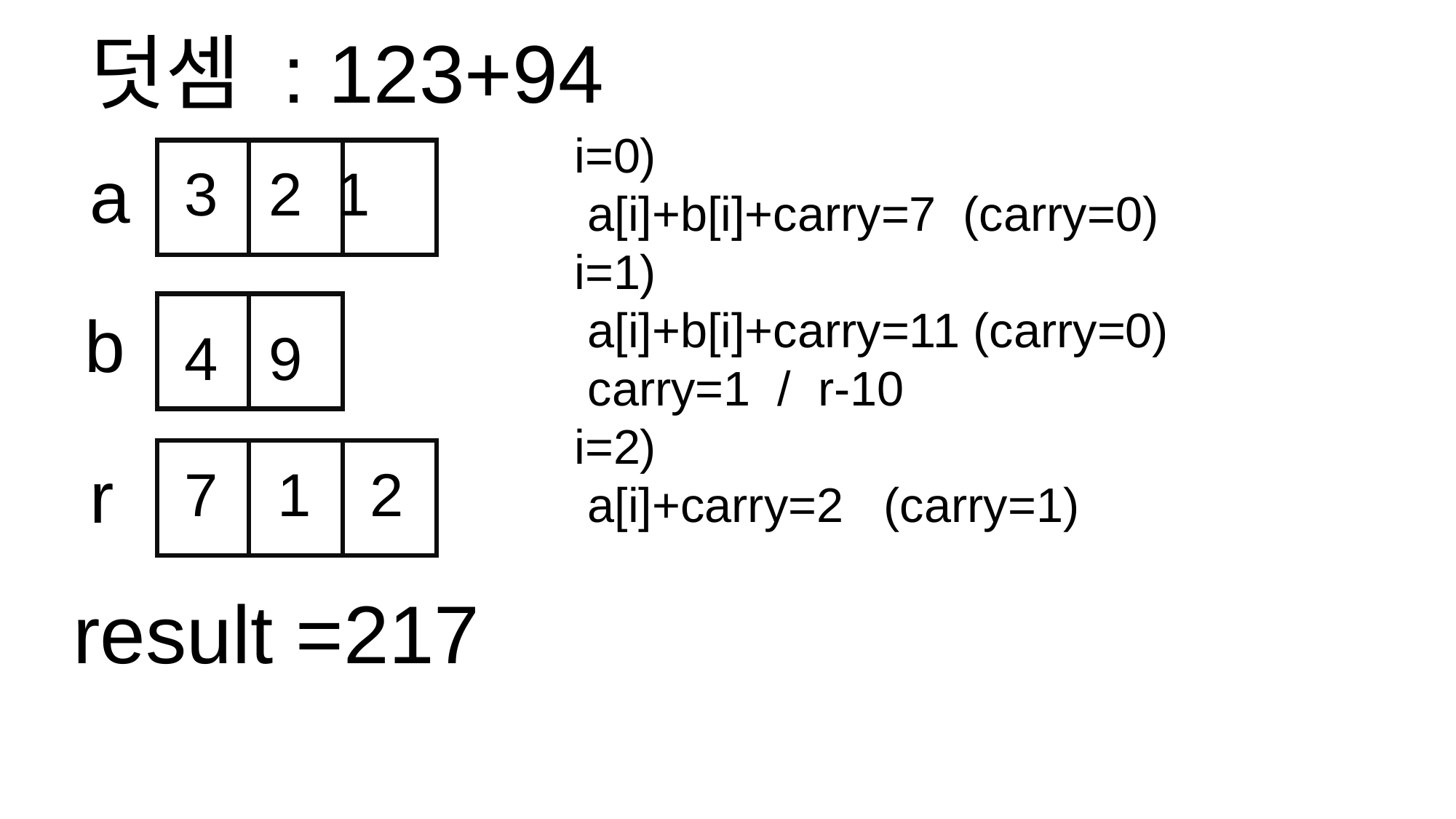

덧셈 : 123+94
i=0)
 a[i]+b[i]+carry=7  (carry=0)
i=1)
 a[i]+b[i]+carry=11 (carry=0)
 carry=1  /  r-10
i=2)
 a[i]+carry=2   (carry=1)

a
 3   2  1
b

 4   9

r
 7
 1
 2
result =217